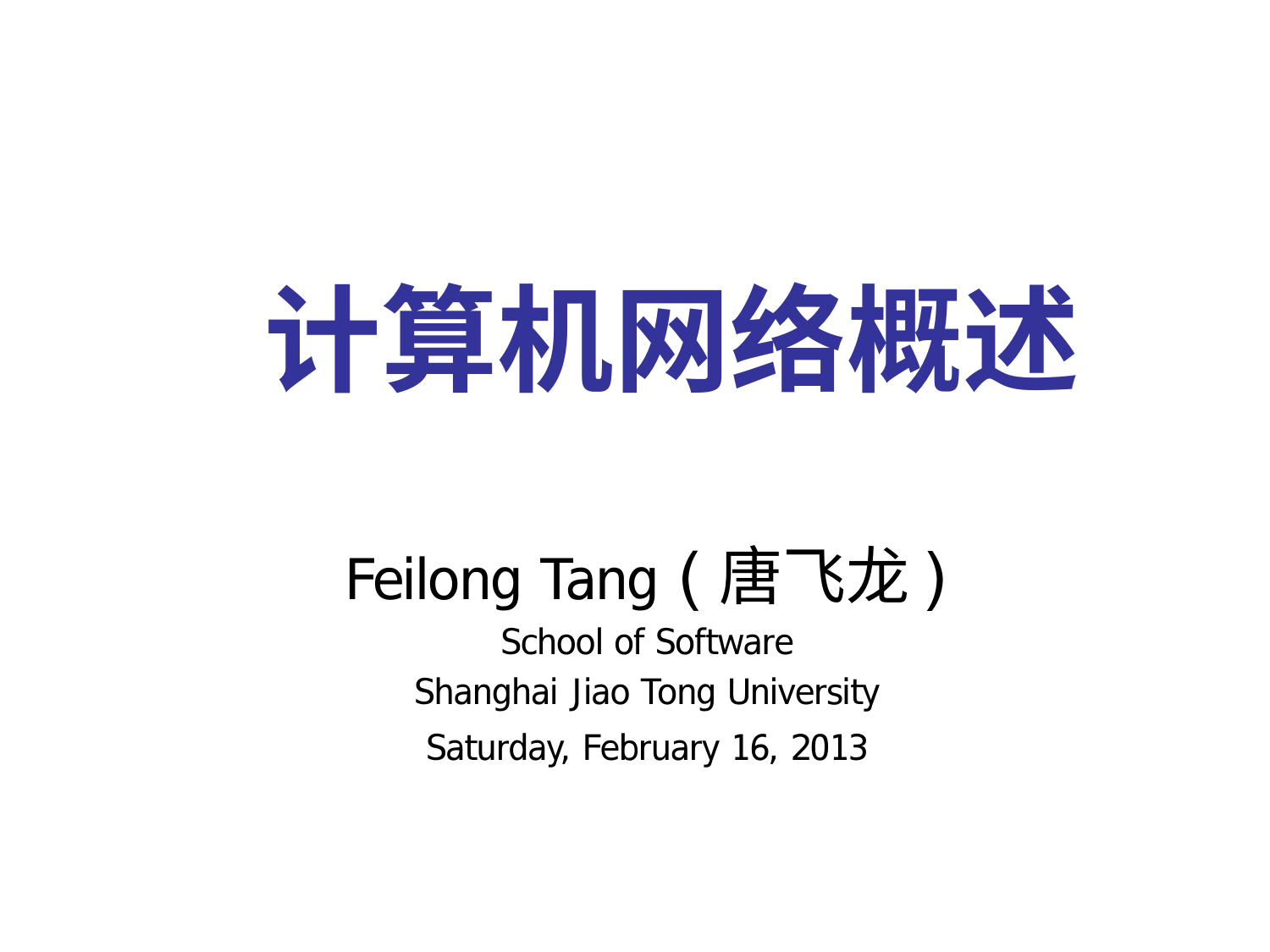

计算机网络概述

Feilong Tang (唐飞龙)
School of Software
Shanghai Jiao Tong University
Saturday, February 16, 2013